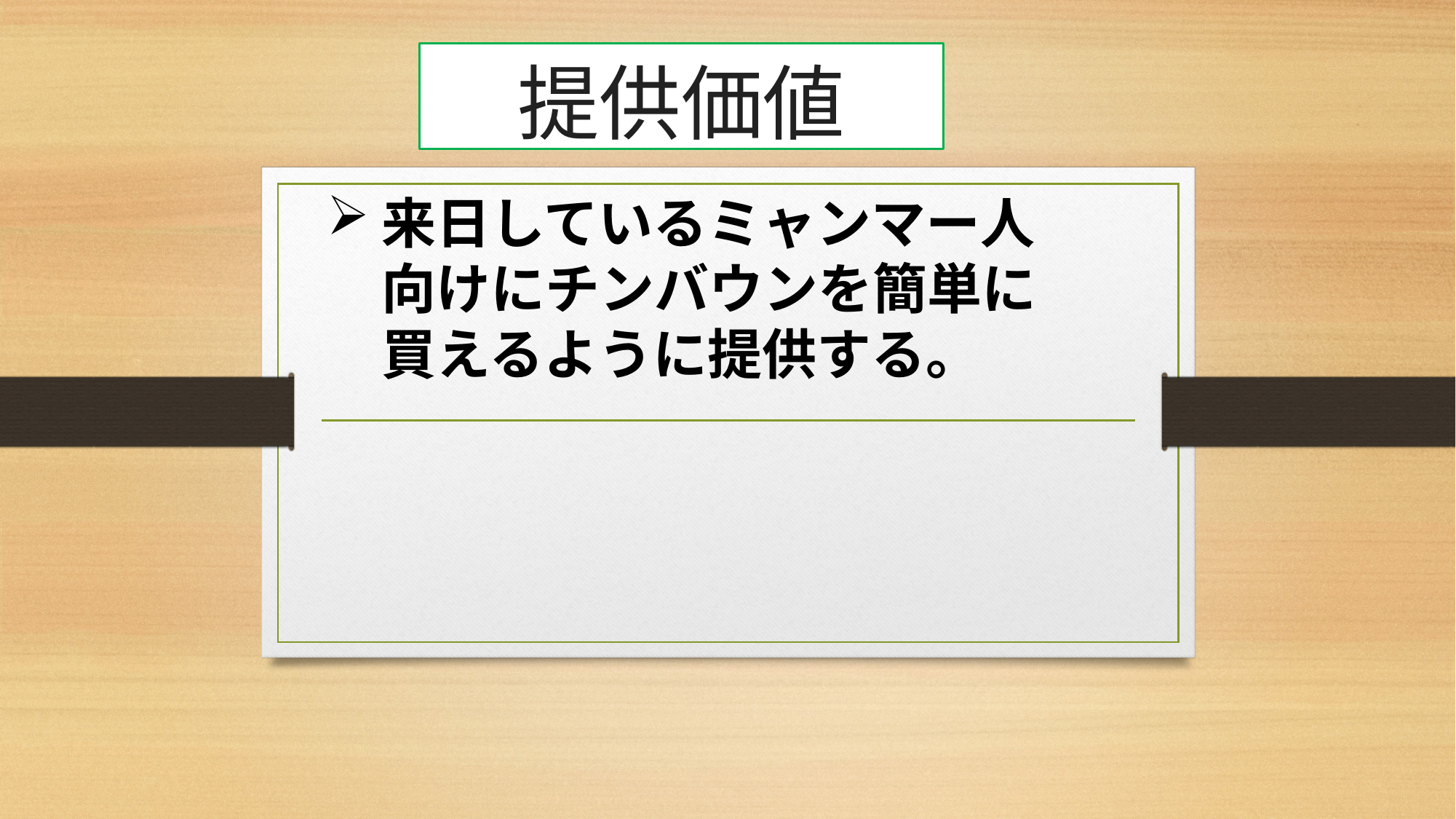

# 提供価値
来日しているミャンマー人向けにチンバウンを簡単に買えるように提供する。